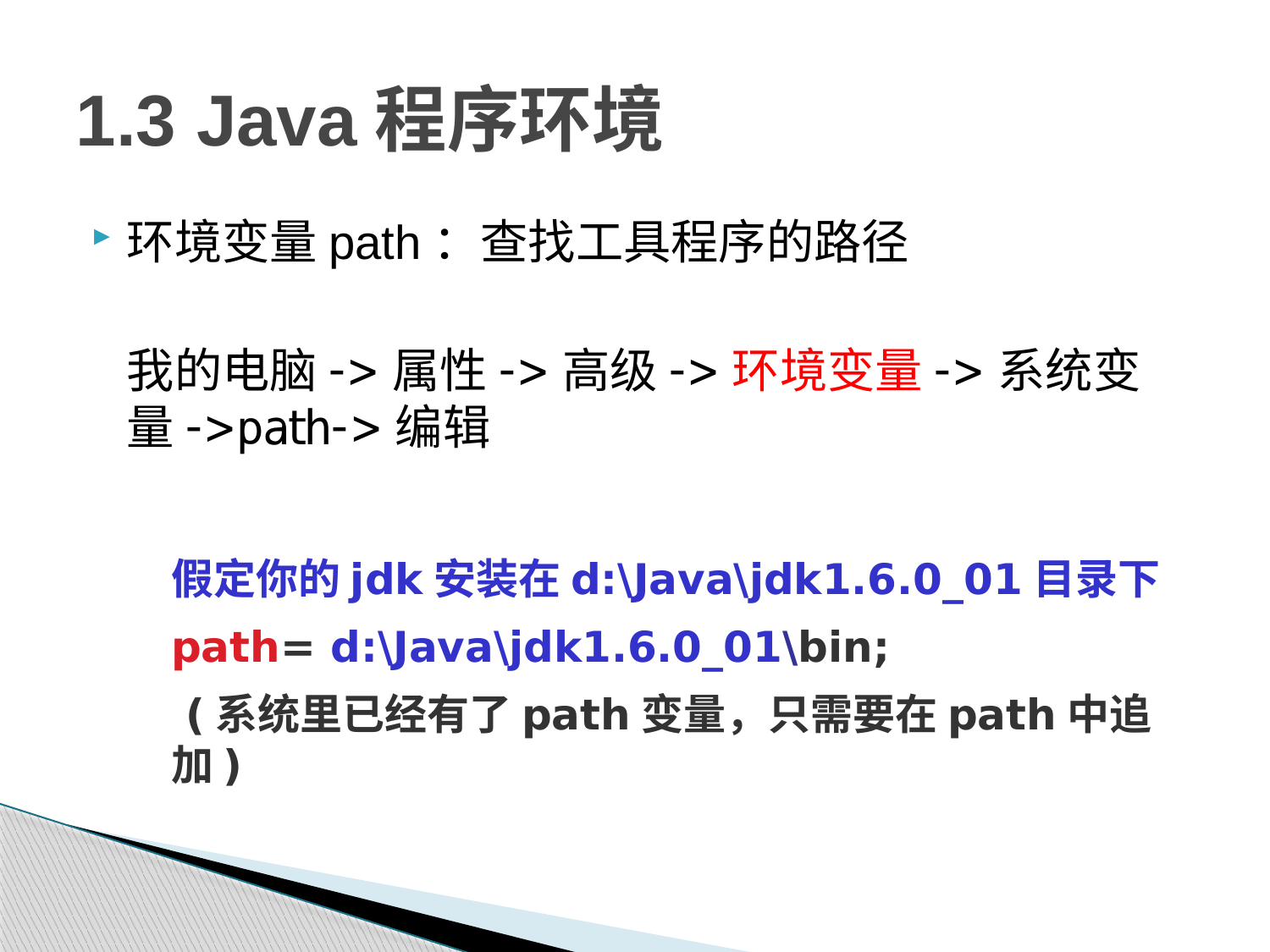

# 1.3 Java程序环境
环境变量path：查找工具程序的路径

	我的电脑->属性->高级->环境变量->系统变量->path->编辑

假定你的jdk安装在d:\Java\jdk1.6.0_01目录下
path= d:\Java\jdk1.6.0_01\bin;
 (系统里已经有了path变量，只需要在path中追加)